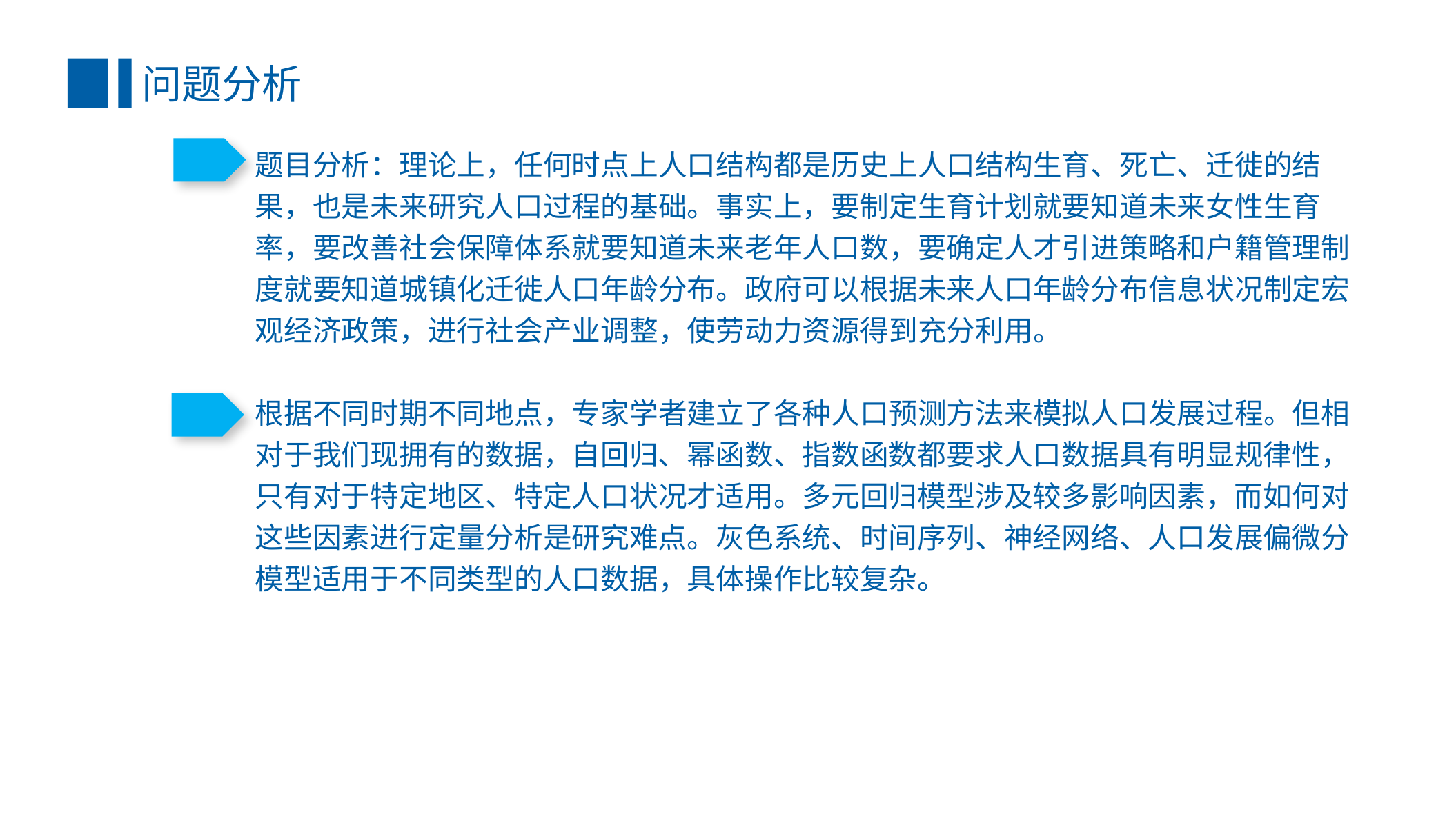

问题分析

题目分析：理论上，任何时点上人口结构都是历史上人口结构生育、死亡、迁徙的结果，也是未来研究人口过程的基础。事实上，要制定生育计划就要知道未来女性生育率，要改善社会保障体系就要知道未来老年人口数，要确定人才引进策略和户籍管理制度就要知道城镇化迁徙人口年龄分布。政府可以根据未来人口年龄分布信息状况制定宏观经济政策，进行社会产业调整，使劳动力资源得到充分利用。

根据不同时期不同地点，专家学者建立了各种人口预测方法来模拟人口发展过程。但相对于我们现拥有的数据，自回归、幂函数、指数函数都要求人口数据具有明显规律性，只有对于特定地区、特定人口状况才适用。多元回归模型涉及较多影响因素，而如何对这些因素进行定量分析是研究难点。灰色系统、时间序列、神经网络、人口发展偏微分模型适用于不同类型的人口数据，具体操作比较复杂。